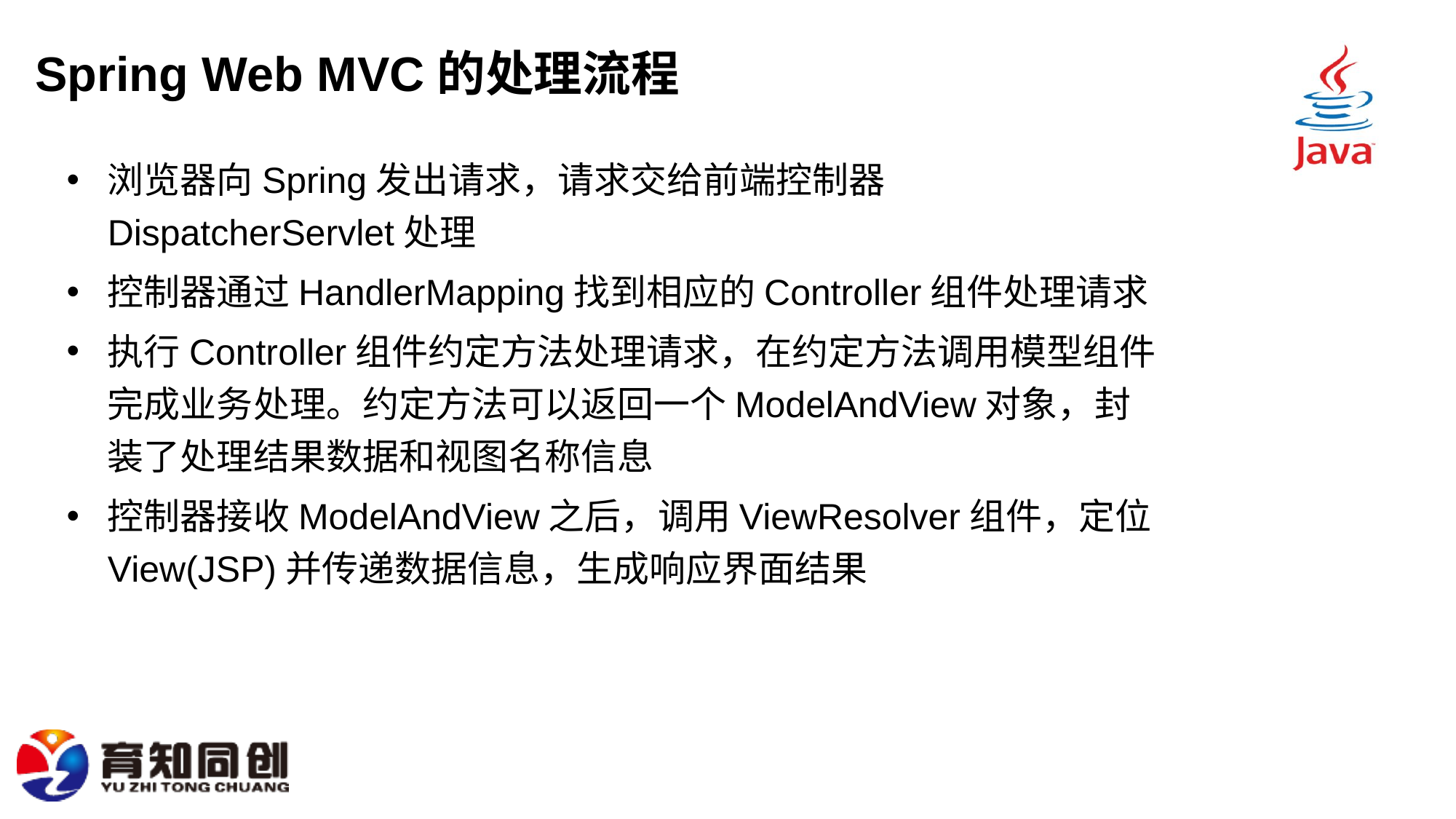

# Spring Web MVC的处理流程
浏览器向Spring发出请求，请求交给前端控制器DispatcherServlet处理
控制器通过HandlerMapping找到相应的Controller组件处理请求
执行Controller组件约定方法处理请求，在约定方法调用模型组件完成业务处理。约定方法可以返回一个ModelAndView对象，封装了处理结果数据和视图名称信息
控制器接收ModelAndView之后，调用ViewResolver组件，定位View(JSP)并传递数据信息，生成响应界面结果